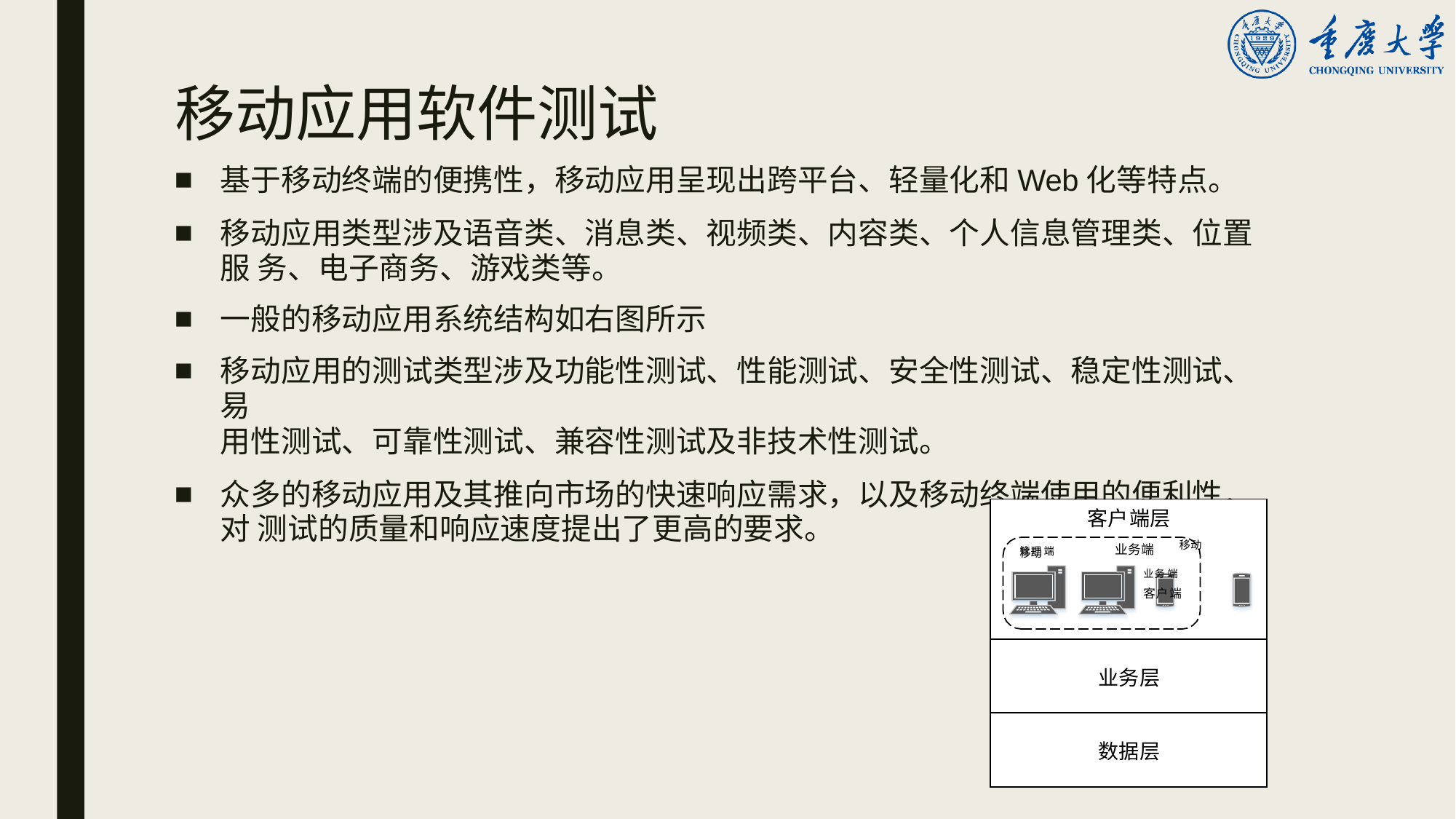

# 移动应用软件测试
基于移动终端的便携性，移动应用呈现出跨平台、轻量化和Web化等特点。
移动应用类型涉及语音类、消息类、视频类、内容类、个人信息管理类、位置服 务、电子商务、游戏类等。
一般的移动应用系统结构如右图所示
移动应用的测试类型涉及功能性测试、性能测试、安全性测试、稳定性测试、易
用性测试、可靠性测试、兼容性测试及非技术性测试。
众多的移动应用及其推向市场的快速响应需求，以及移动终端使用的便利性，对 测试的质量和响应速度提出了更高的要求。
| 客户端层 管理端 业务端 移动 移动 业务端 客户端 |
| --- |
| 业务层 |
| 数据层 |